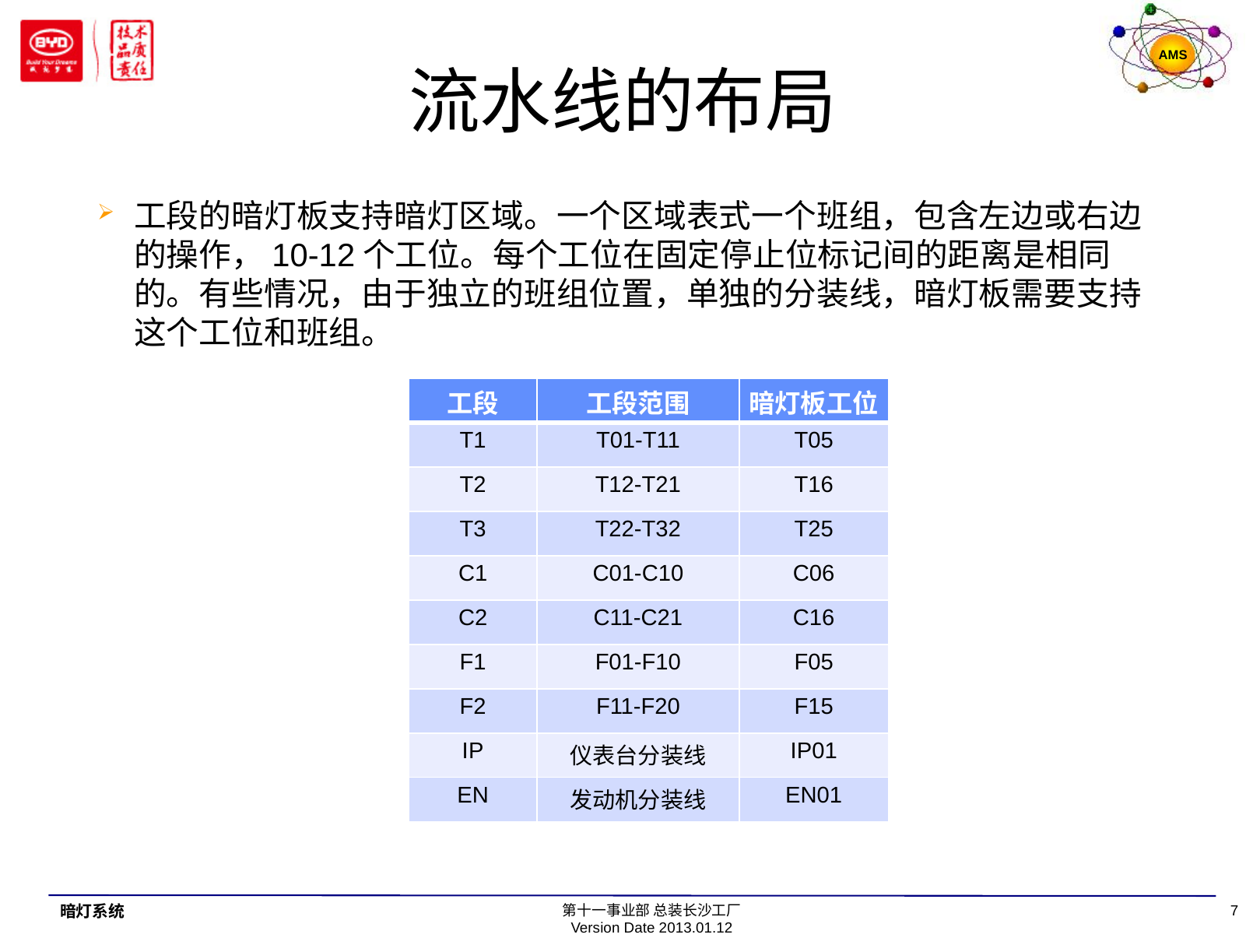

流水线的布局
工段的暗灯板支持暗灯区域。一个区域表式一个班组，包含左边或右边的操作，10-12个工位。每个工位在固定停止位标记间的距离是相同的。有些情况，由于独立的班组位置，单独的分装线，暗灯板需要支持这个工位和班组。
| 工段 | 工段范围 | 暗灯板工位 |
| --- | --- | --- |
| T1 | T01-T11 | T05 |
| T2 | T12-T21 | T16 |
| T3 | T22-T32 | T25 |
| C1 | C01-C10 | C06 |
| C2 | C11-C21 | C16 |
| F1 | F01-F10 | F05 |
| F2 | F11-F20 | F15 |
| IP | 仪表台分装线 | IP01 |
| EN | 发动机分装线 | EN01 |